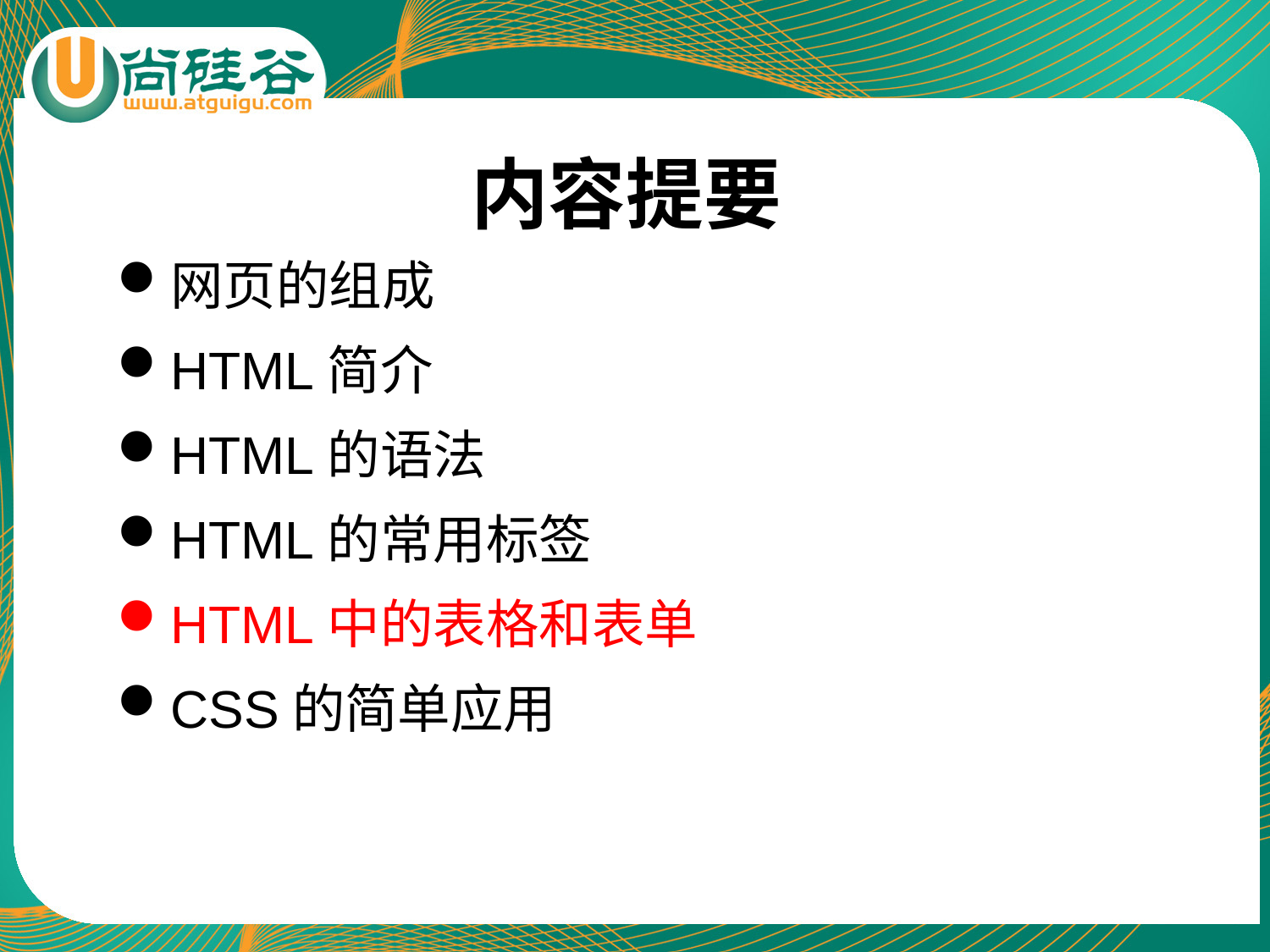

# 内容提要
网页的组成
HTML简介
HTML的语法
HTML的常用标签
HTML中的表格和表单
CSS的简单应用